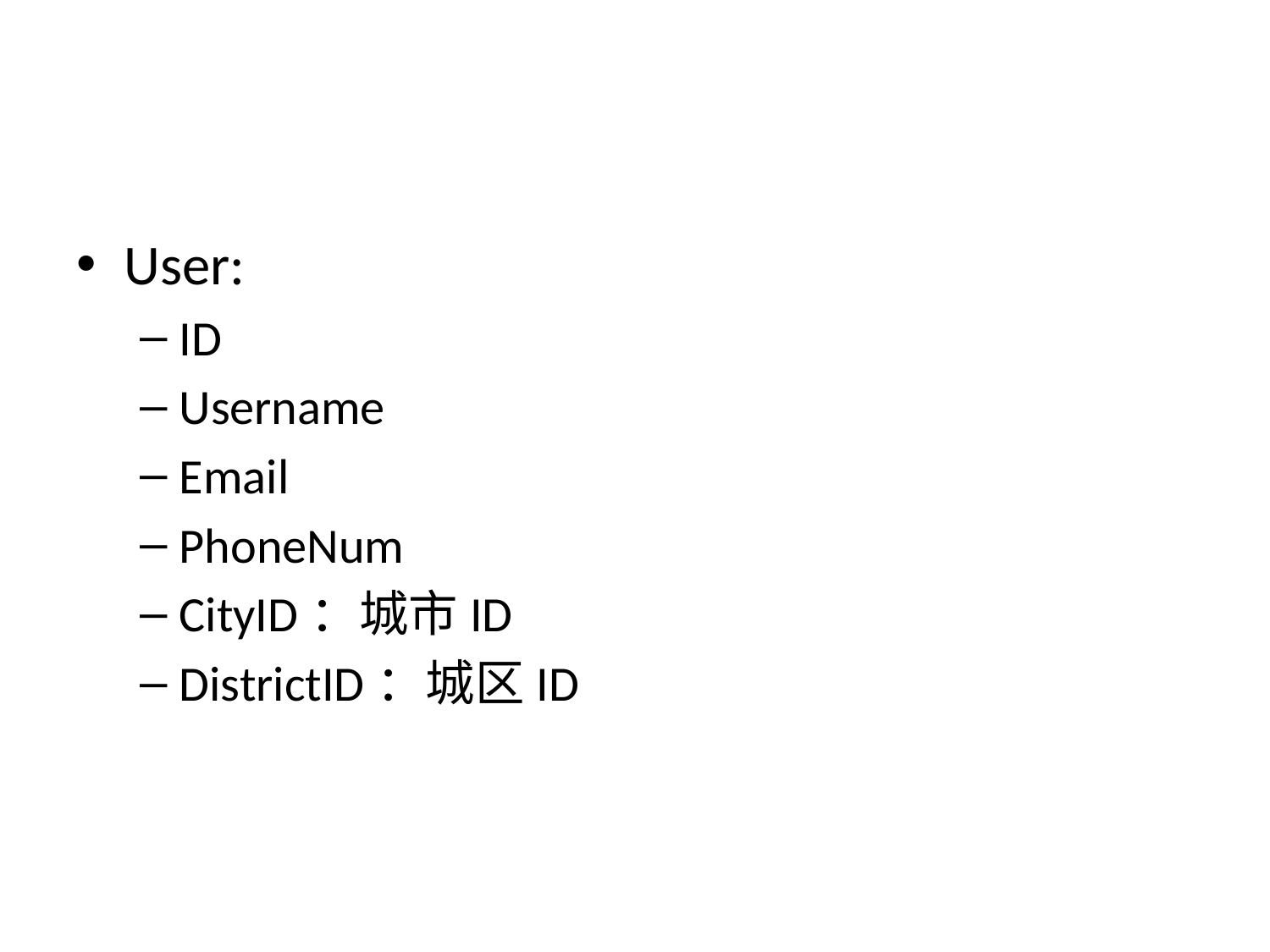

#
User:
ID
Username
Email
PhoneNum
CityID：城市ID
DistrictID：城区ID